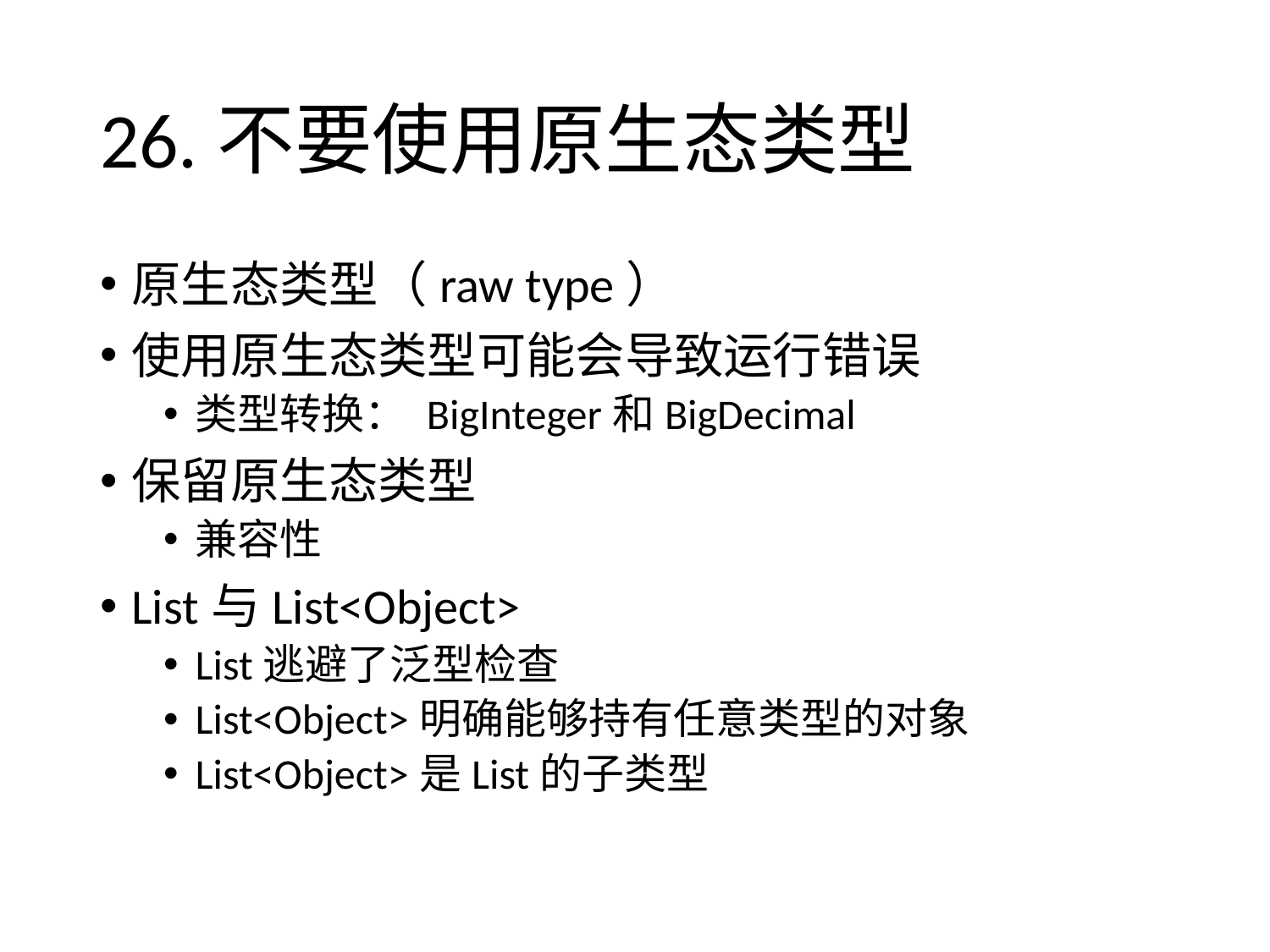

# 26.不要使用原生态类型
原生态类型（raw type）
使用原生态类型可能会导致运行错误
类型转换： BigInteger和BigDecimal
保留原生态类型
兼容性
List与List<Object>
List逃避了泛型检查
List<Object>明确能够持有任意类型的对象
List<Object>是List的子类型